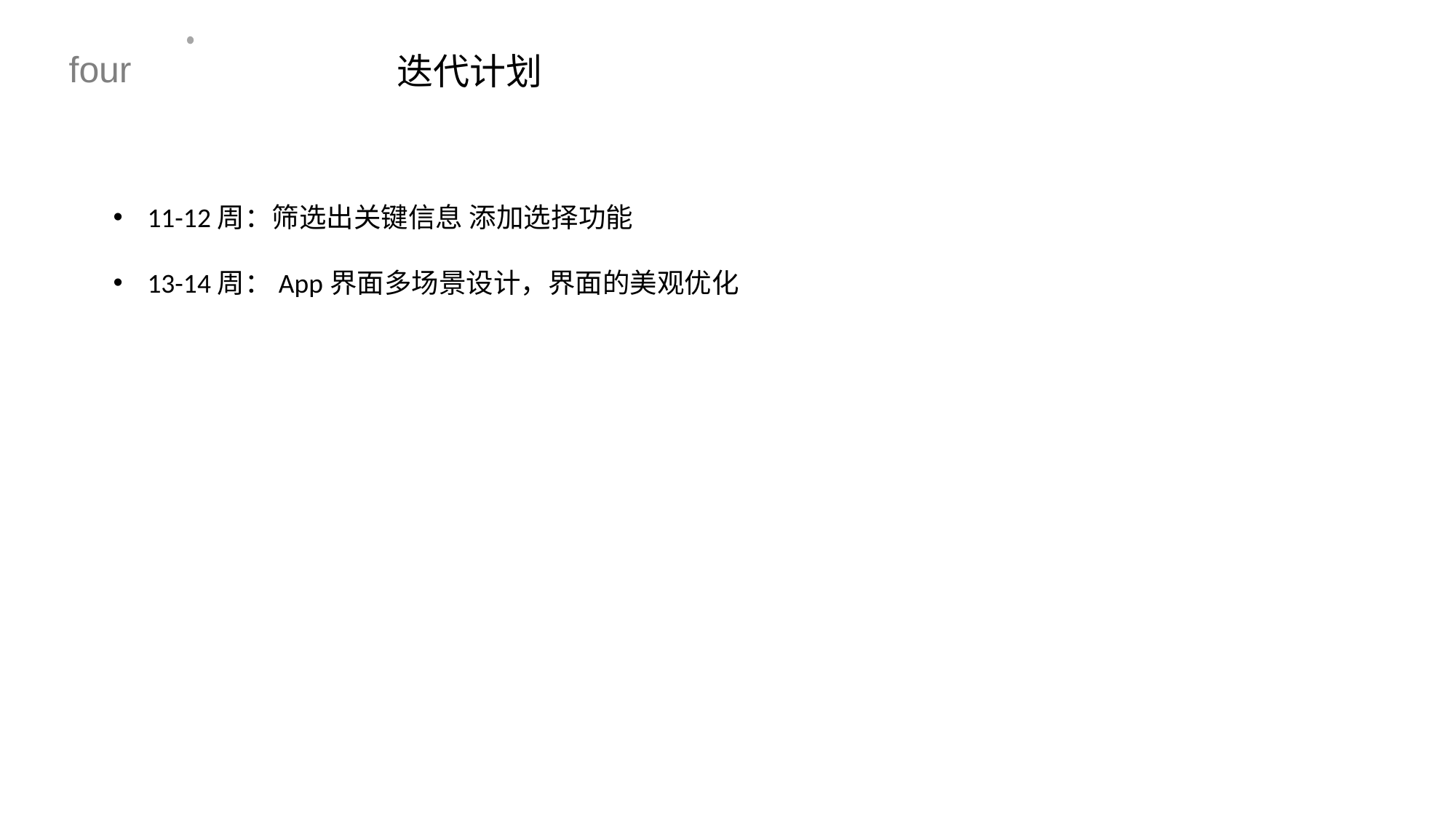

迭代计划

four
11-12周：筛选出关键信息 添加选择功能

13-14周：App界面多场景设计，界面的美观优化